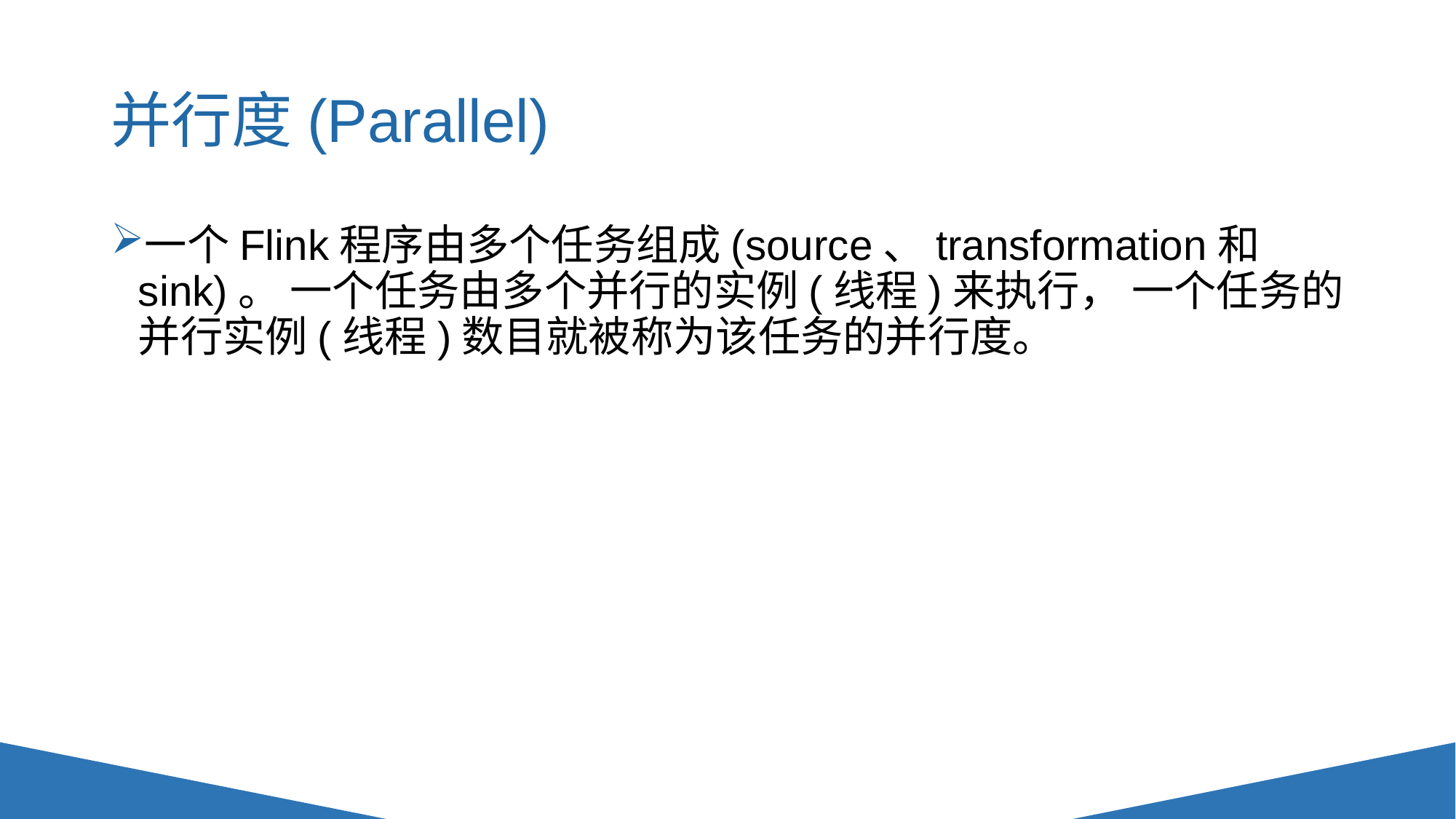

# 并行度(Parallel)
一个Flink程序由多个任务组成(source、transformation和 sink)。 一个任务由多个并行的实例(线程)来执行， 一个任务的并行实例(线程)数目就被称为该任务的并行度。